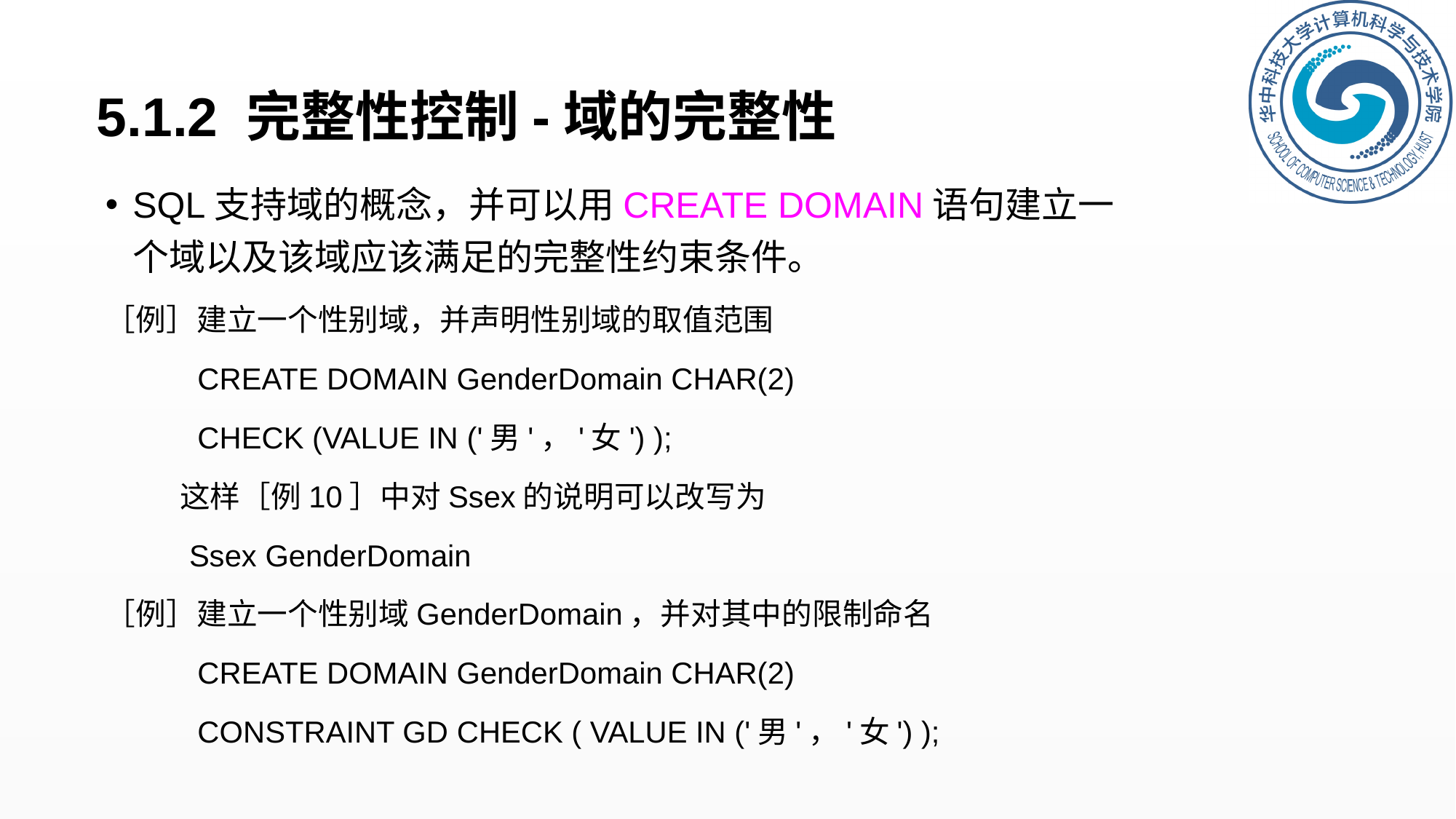

# 5.1.2 完整性控制-域的完整性
SQL支持域的概念，并可以用CREATE DOMAIN语句建立一个域以及该域应该满足的完整性约束条件。
［例］建立一个性别域，并声明性别域的取值范围
           CREATE DOMAIN GenderDomain CHAR(2)
           CHECK (VALUE IN ('男'，'女') );
          这样［例10］中对Ssex的说明可以改写为
          Ssex GenderDomain
［例］建立一个性别域GenderDomain，并对其中的限制命名
           CREATE DOMAIN GenderDomain CHAR(2)
           CONSTRAINT GD CHECK ( VALUE IN ('男'，'女') );